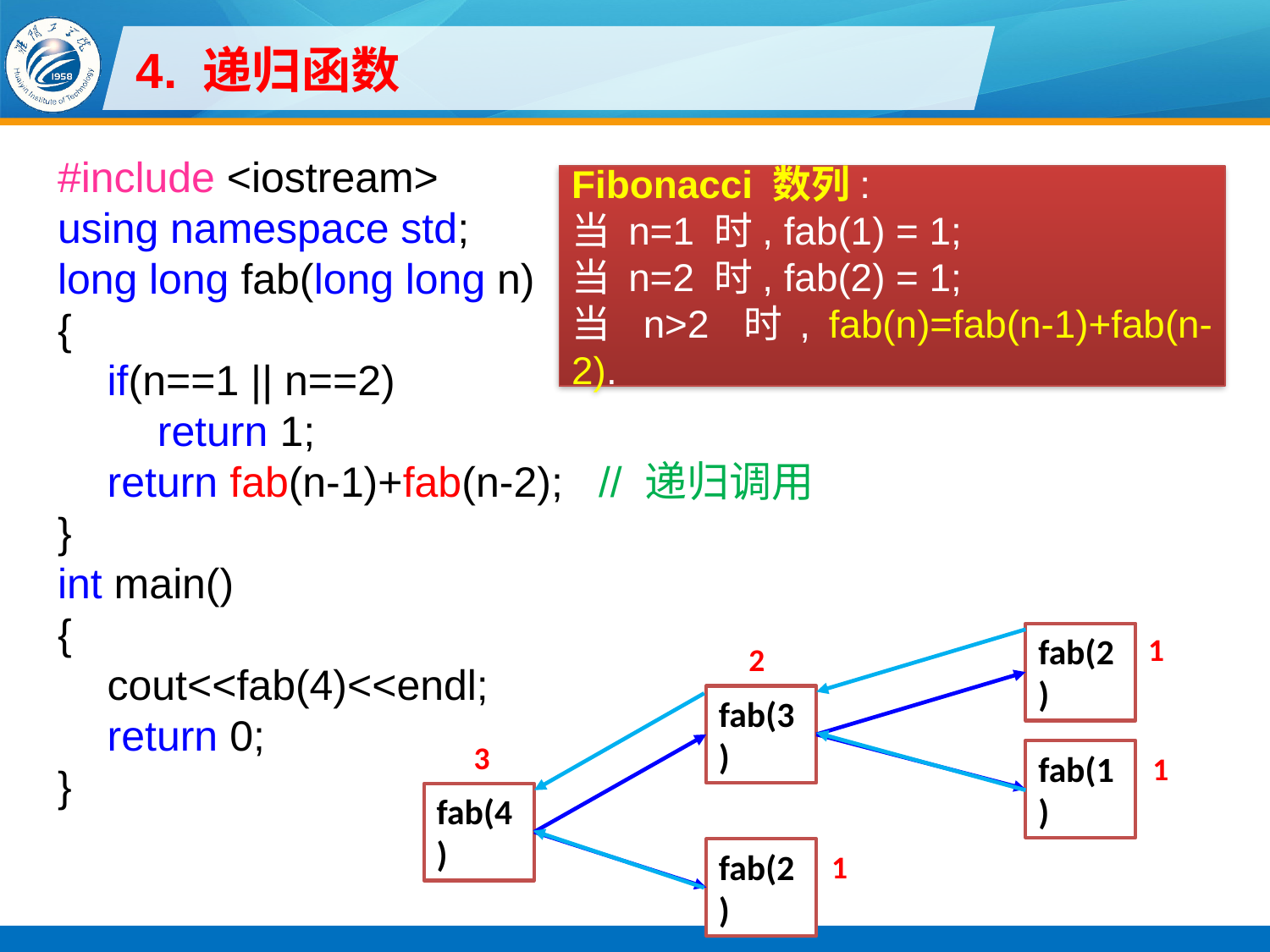

# 4. 递归函数
#include <iostream>
using namespace std;
long long fab(long long n)
{
if(n==1 || n==2)
return 1;
return fab(n-1)+fab(n-2);   // 递归调用
}
int main()
{
cout<<fab(4)<<endl;
return 0;
}
Fibonacci 数列:
当 n=1 时, fab(1) = 1;
当 n=2 时, fab(2) = 1;
当 n>2 时, fab(n)=fab(n-1)+fab(n-2).
fab(2)
1
2
fab(3)
3
fab(1)
1
fab(4)
fab(2)
1